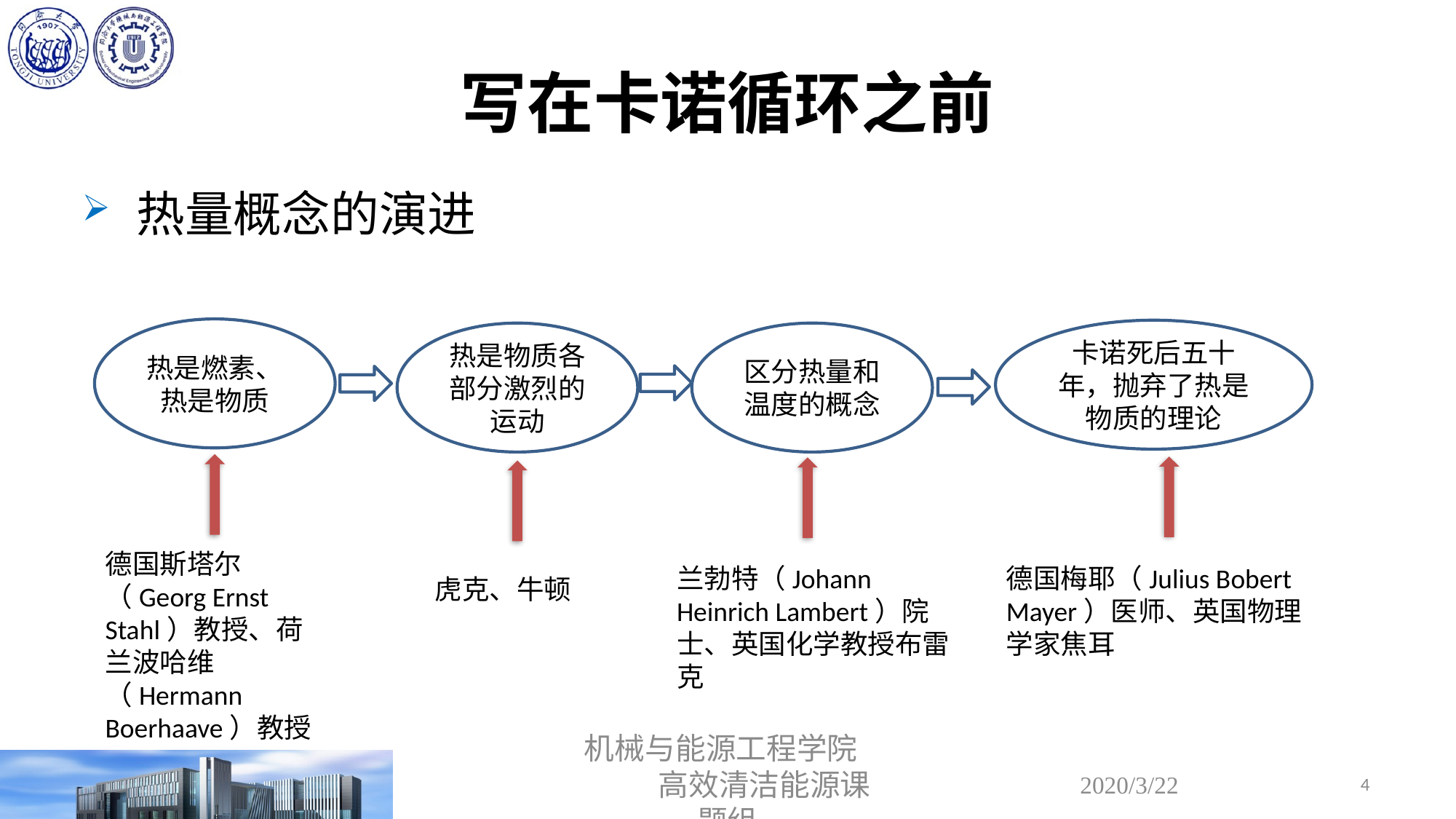

# 写在卡诺循环之前
热量概念的演进
热是燃素、热是物质
卡诺死后五十年，抛弃了热是物质的理论
热是物质各部分激烈的运动
区分热量和温度的概念

德国斯塔尔（Georg Ernst Stahl）教授、荷兰波哈维（Hermann Boerhaave）教授
兰勃特（Johann Heinrich Lambert）院士、英国化学教授布雷克
德国梅耶（Julius Bobert Mayer）医师、英国物理学家焦耳
虎克、牛顿
机械与能源工程学院              高效清洁能源课题组
2020/3/22
4